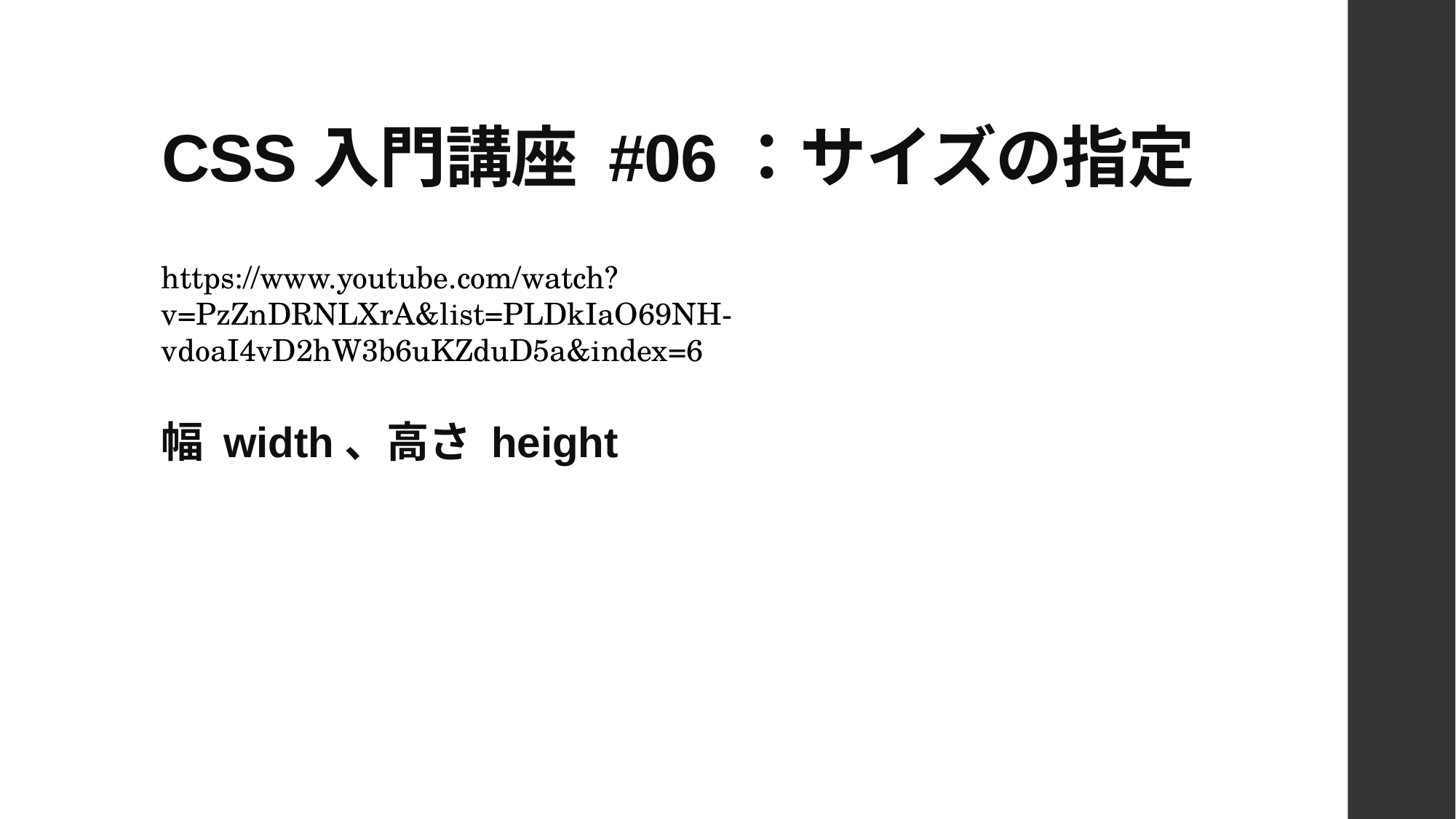

# CSS入門講座 #06：サイズの指定
https://www.youtube.com/watch?v=PzZnDRNLXrA&list=PLDkIaO69NH-vdoaI4vD2hW3b6uKZduD5a&index=6
幅 width、高さ height